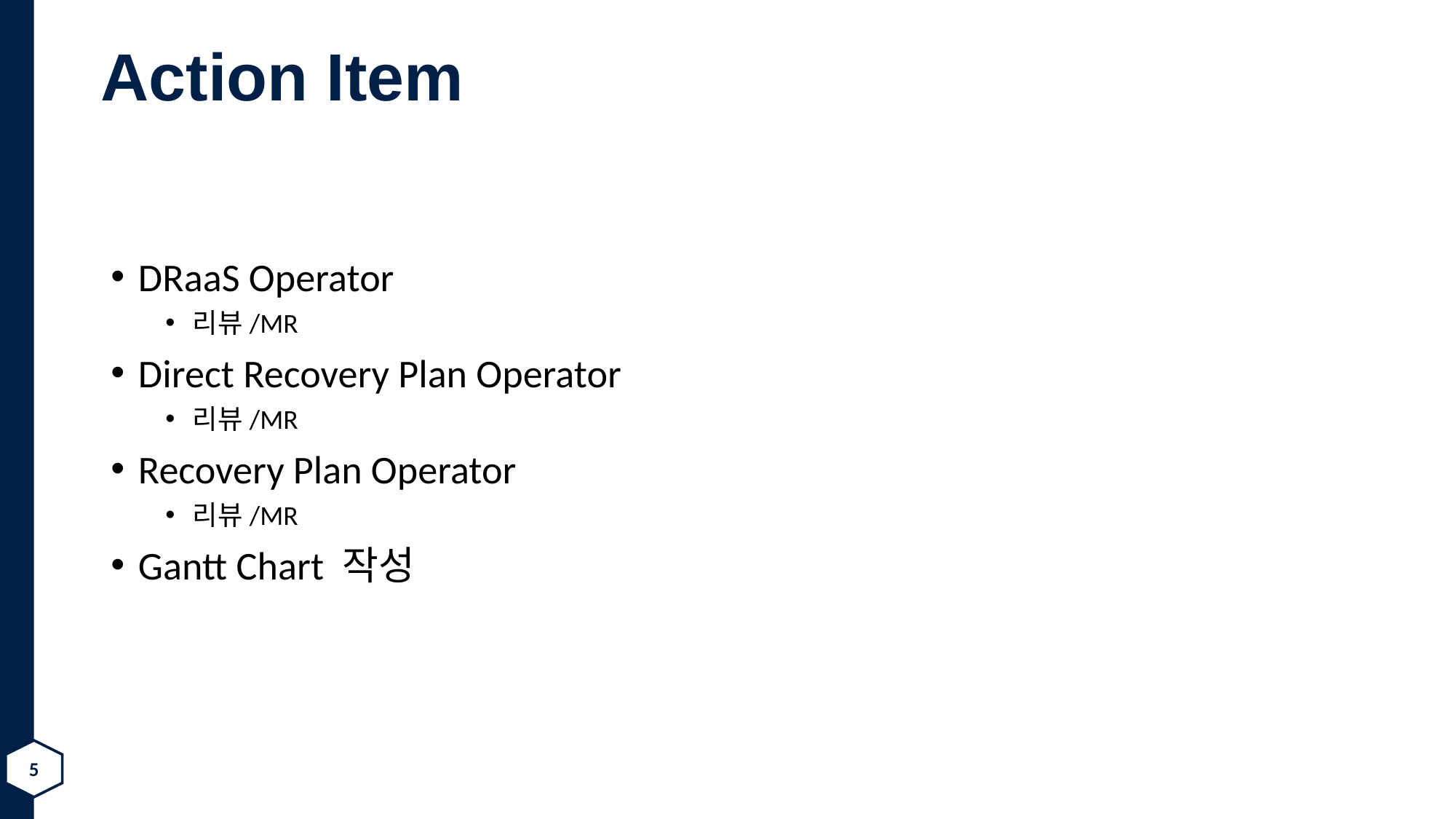

# Action Item
DRaaS Operator
리뷰/MR
Direct Recovery Plan Operator
리뷰/MR
Recovery Plan Operator
리뷰/MR
Gantt Chart 작성